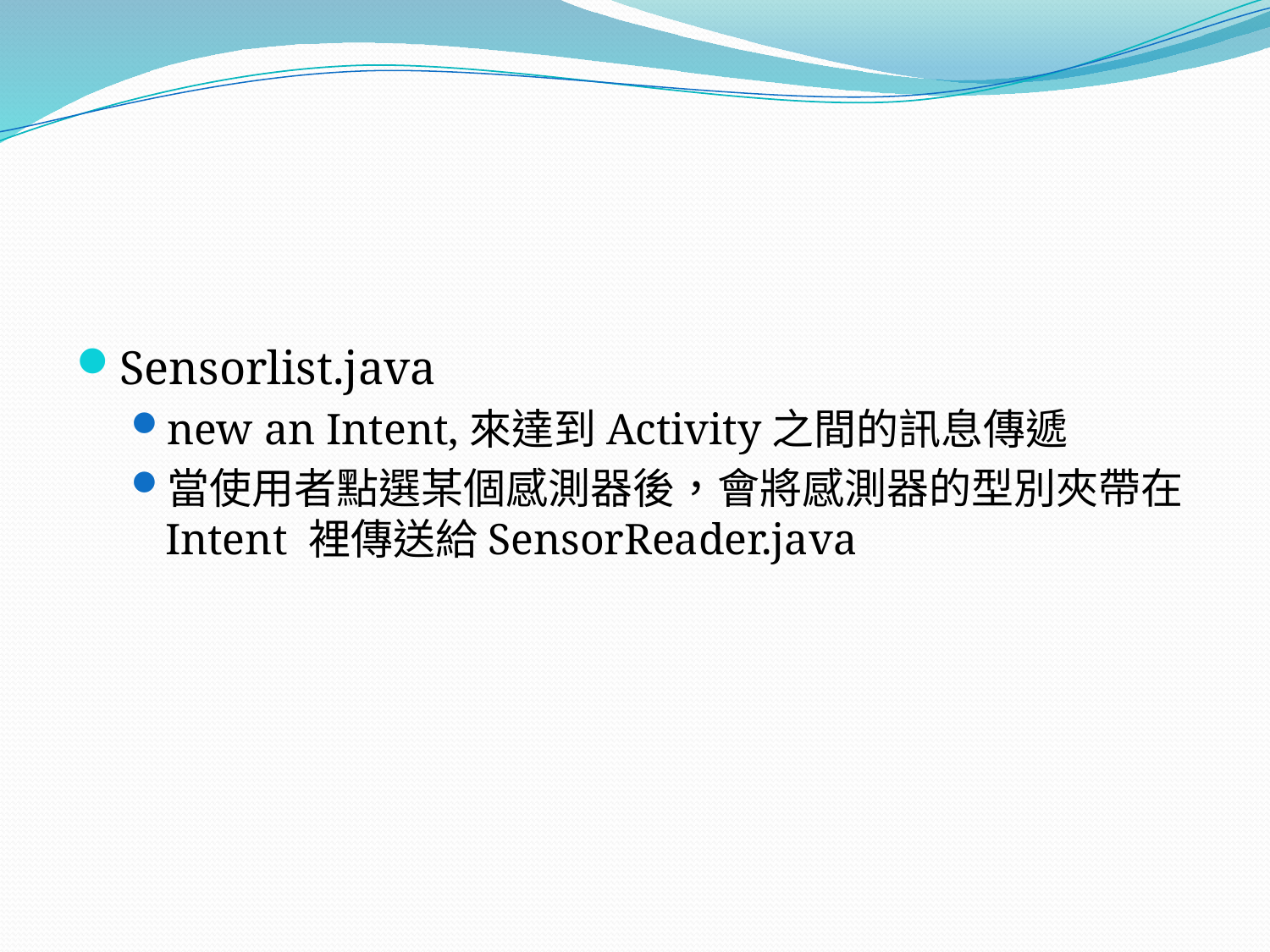

#

Sensorlist.java
new an Intent,來達到Activity之間的訊息傳遞
當使用者點選某個感測器後，會將感測器的型別夾帶在Intent 裡傳送給SensorReader.java